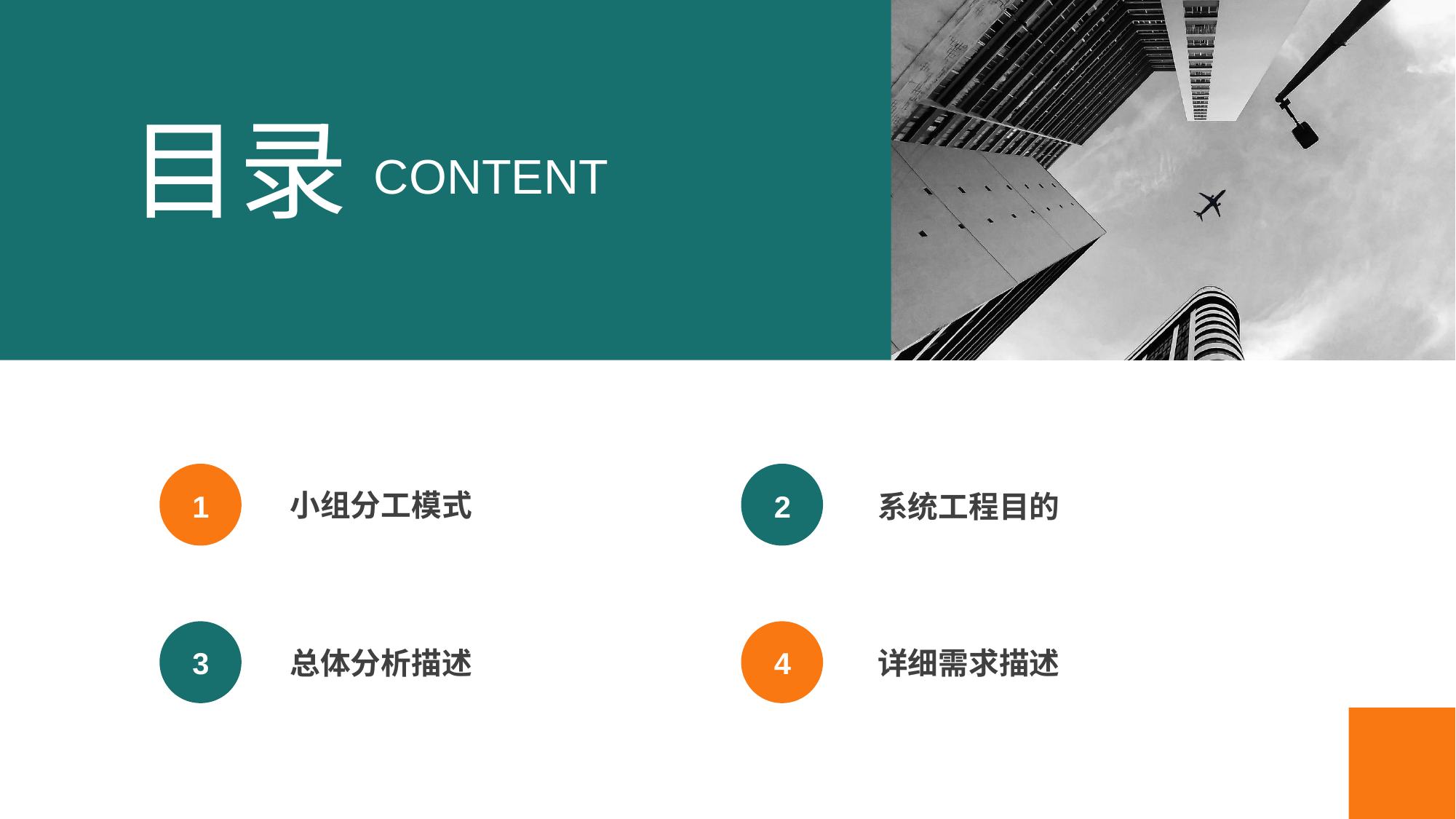

目录
CONTENT

小组分工模式
1
2
系统工程目的

3
4
详细需求描述
总体分析描述